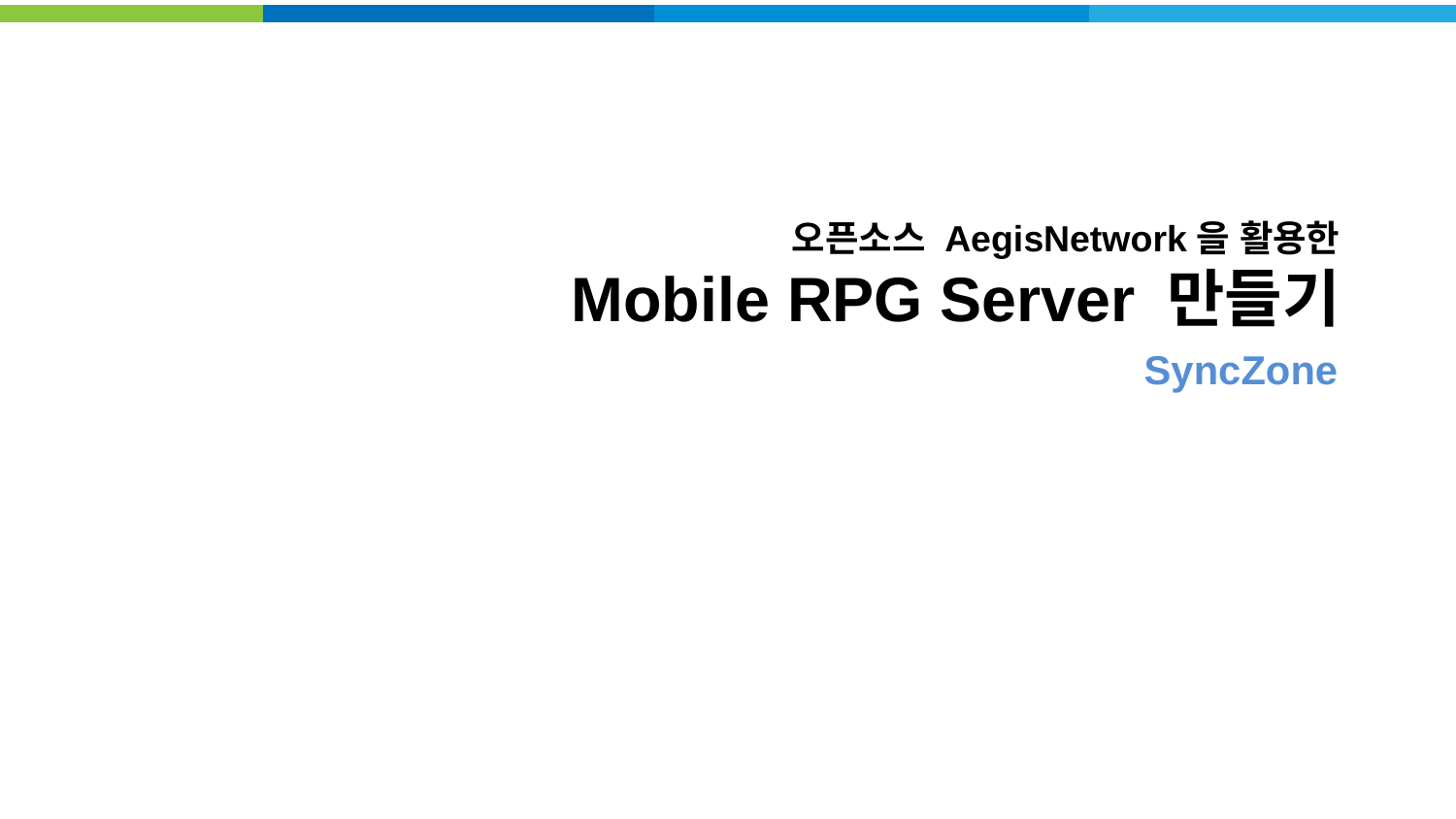

|  |  |  |  |
| --- | --- | --- | --- |
오픈소스 AegisNetwork을 활용한
Mobile RPG Server 만들기
SyncZone